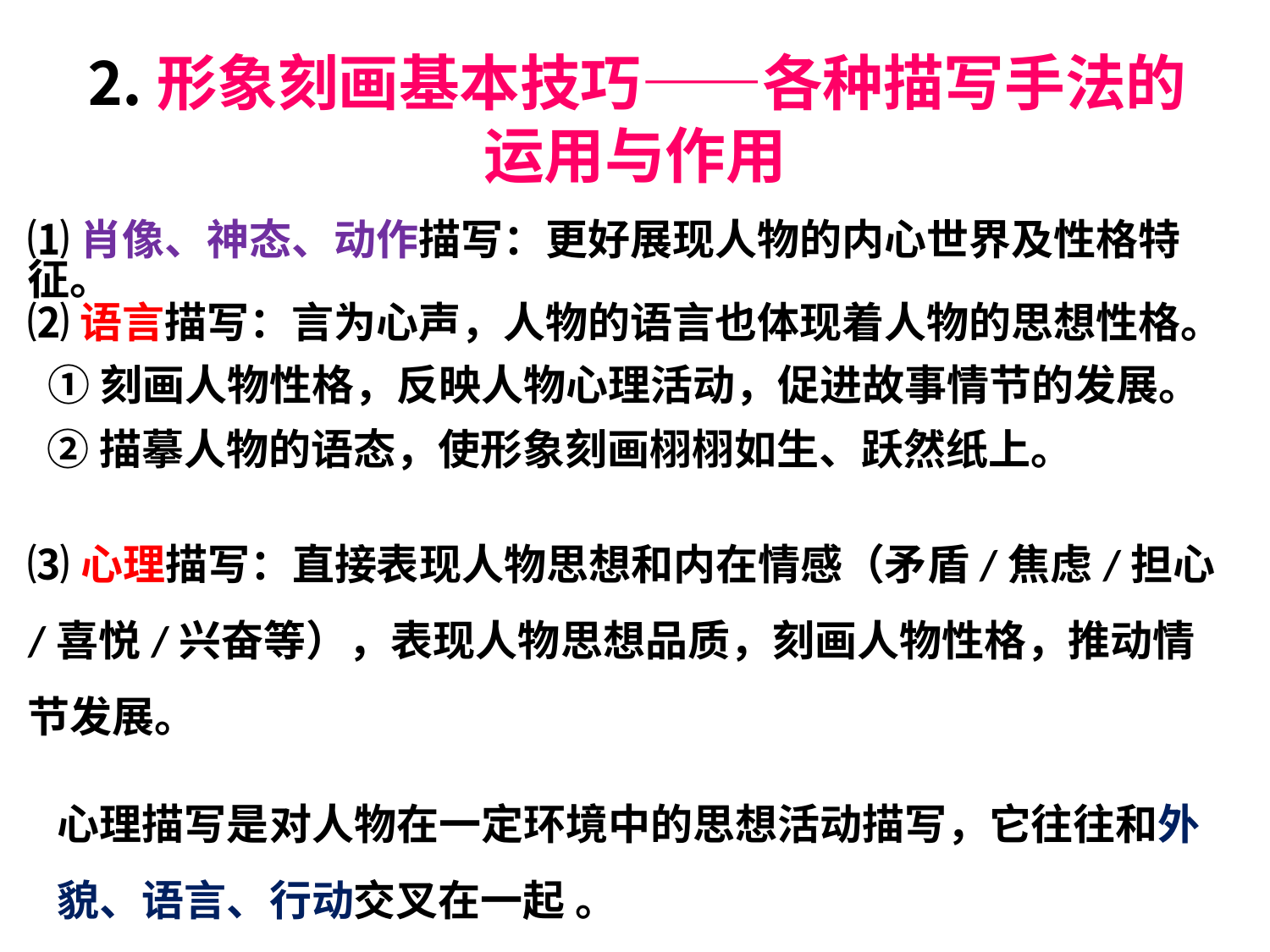

# ⒉形象刻画基本技巧——各种描写手法的运用与作用
⑴肖像、神态、动作描写：更好展现人物的内心世界及性格特征。
⑵语言描写：言为心声，人物的语言也体现着人物的思想性格。
①刻画人物性格，反映人物心理活动，促进故事情节的发展。
②描摹人物的语态，使形象刻画栩栩如生、跃然纸上。
⑶心理描写：直接表现人物思想和内在情感（矛盾/焦虑/担心/喜悦/兴奋等），表现人物思想品质，刻画人物性格，推动情节发展。
心理描写是对人物在一定环境中的思想活动描写，它往往和外貌、语言、行动交叉在一起 。